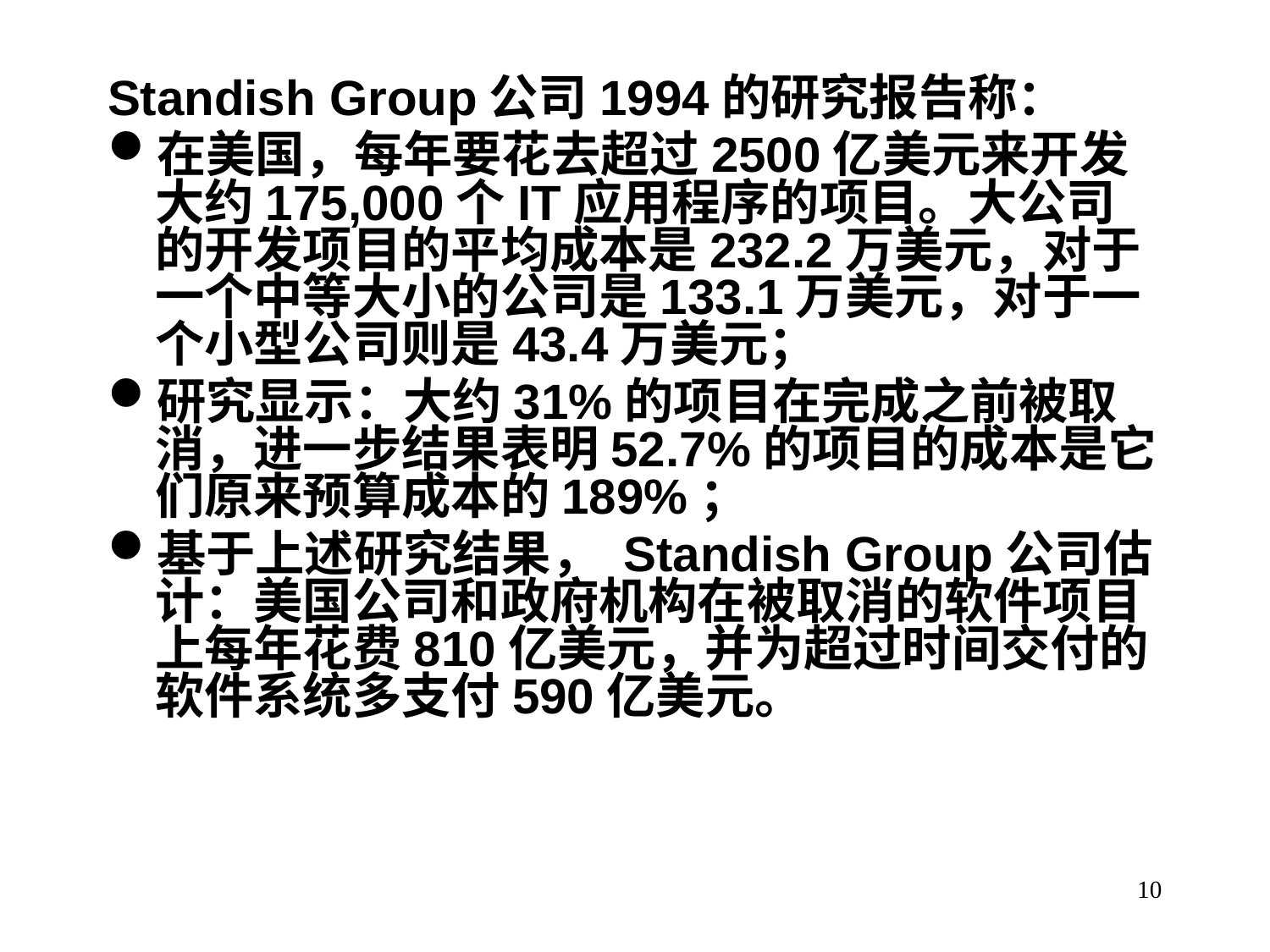

# Standish Group公司1994的研究报告称：
在美国，每年要花去超过2500亿美元来开发大约175,000个IT应用程序的项目。大公司的开发项目的平均成本是232.2万美元，对于一个中等大小的公司是133.1万美元，对于一个小型公司则是43.4万美元；
研究显示：大约31%的项目在完成之前被取消，进一步结果表明52.7%的项目的成本是它们原来预算成本的189%；
基于上述研究结果， Standish Group公司估计：美国公司和政府机构在被取消的软件项目上每年花费810亿美元，并为超过时间交付的软件系统多支付590亿美元。

10